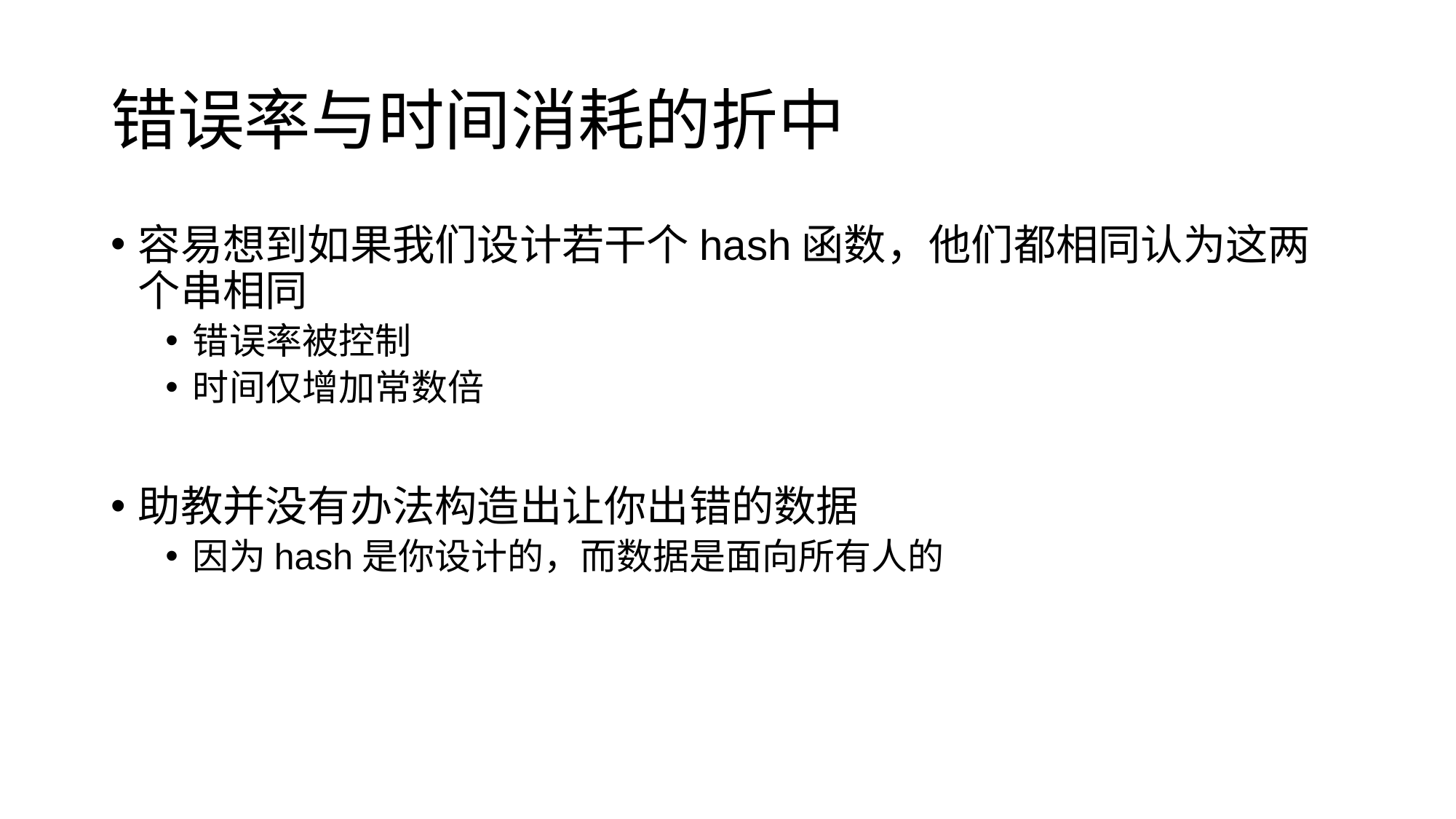

# 错误率与时间消耗的折中
容易想到如果我们设计若干个hash函数，他们都相同认为这两个串相同
错误率被控制
时间仅增加常数倍

助教并没有办法构造出让你出错的数据
因为hash是你设计的，而数据是面向所有人的